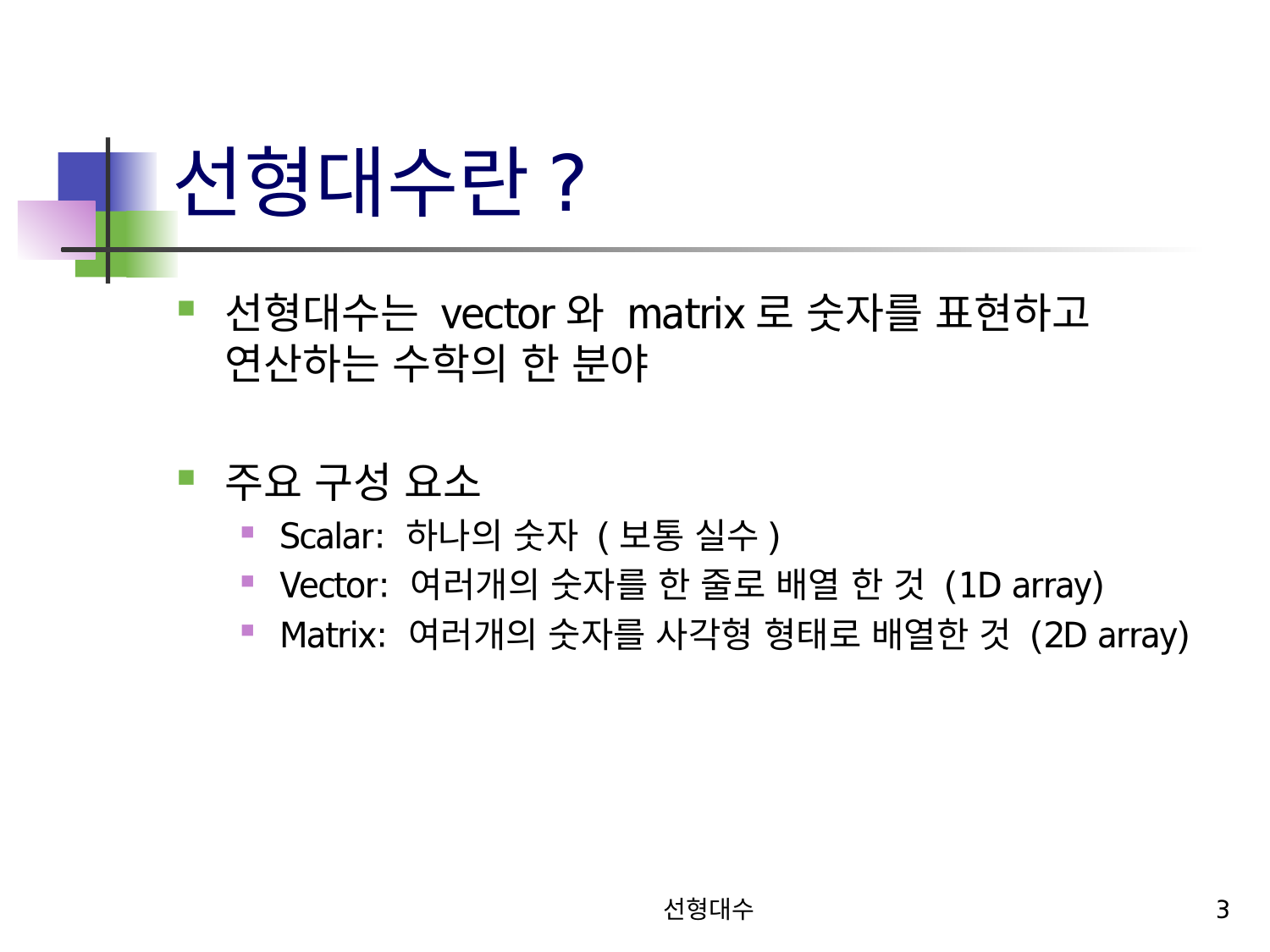

# 선형대수란?
선형대수는 vector와 matrix로 숫자를 표현하고 연산하는 수학의 한 분야

주요 구성 요소
Scalar: 하나의 숫자 (보통 실수)
Vector: 여러개의 숫자를 한 줄로 배열 한 것 (1D array)
Matrix: 여러개의 숫자를 사각형 형태로 배열한 것 (2D array)

선형대수
3